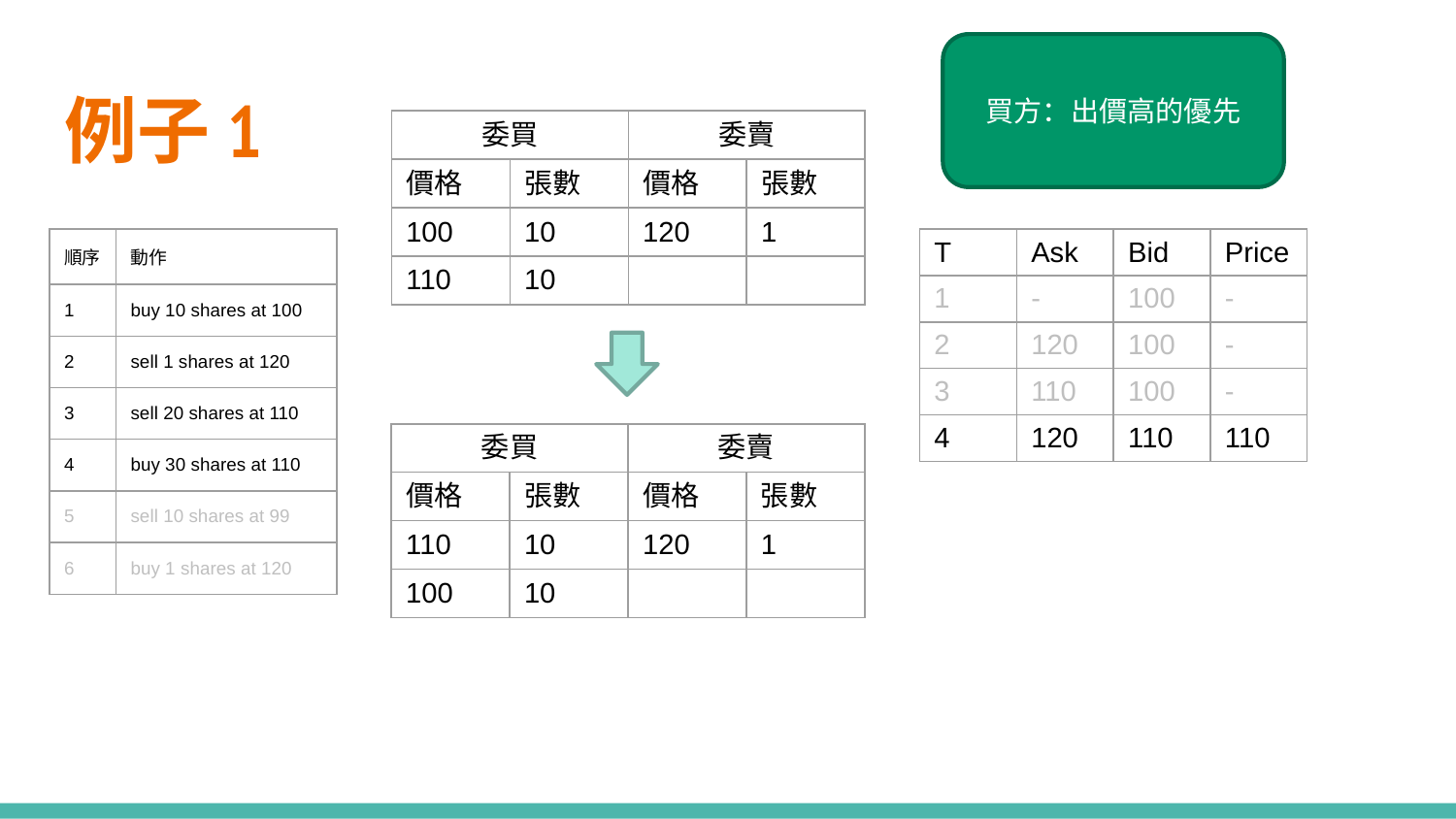

買方：出價高的優先
# 例子1
| 委買 |  | 委賣 |  |
| --- | --- | --- | --- |
| 價格 | 張數 | 價格 | 張數 |
| 100 | 10 | 120 | 1 |
| 110 | 10 |  |  |
| 順序 | 動作 |
| --- | --- |
| 1 | buy 10 shares at 100 |
| 2 | sell 1 shares at 120 |
| 3 | sell 20 shares at 110 |
| 4 | buy 30 shares at 110 |
| 5 | sell 10 shares at 99 |
| 6 | buy 1 shares at 120 |
| T | Ask | Bid | Price |
| --- | --- | --- | --- |
| 1 | - | 100 | - |
| 2 | 120 | 100 | - |
| 3 | 110 | 100 | - |
| 4 | 120 | 110 | 110 |

| 委買 |  | 委賣 |  |
| --- | --- | --- | --- |
| 價格 | 張數 | 價格 | 張數 |
| 110 | 10 | 120 | 1 |
| 100 | 10 |  |  |